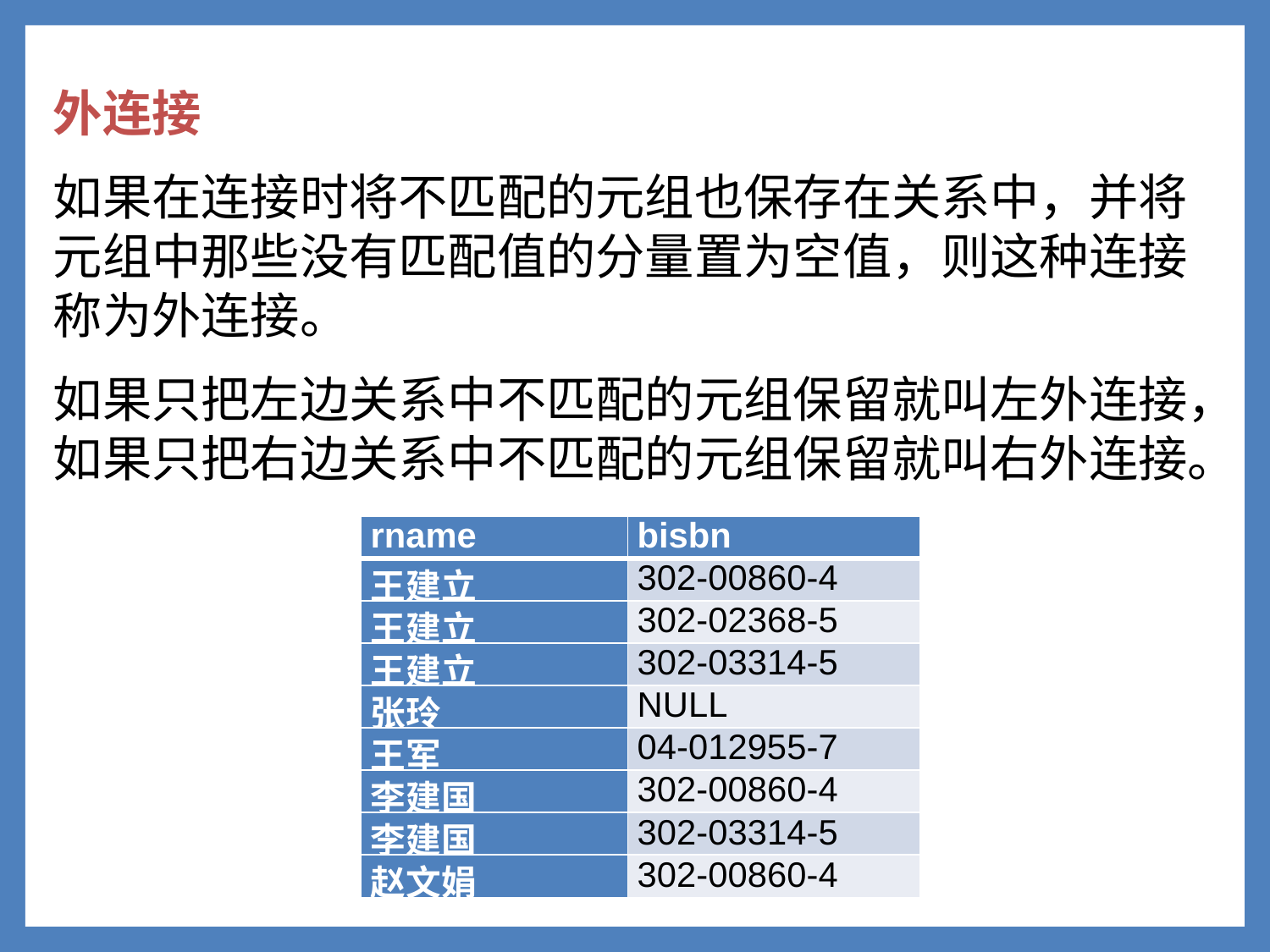

外连接
如果在连接时将不匹配的元组也保存在关系中，并将元组中那些没有匹配值的分量置为空值，则这种连接称为外连接。
如果只把左边关系中不匹配的元组保留就叫左外连接，如果只把右边关系中不匹配的元组保留就叫右外连接。

1

| rname | bisbn |
| --- | --- |
| 王建立 | 302-00860-4 |
| 王建立 | 302-02368-5 |
| 王建立 | 302-03314-5 |
| 张玲 | NULL |
| 王军 | 04-012955-7 |
| 李建国 | 302-00860-4 |
| 李建国 | 302-03314-5 |
| 赵文娟 | 302-00860-4 |